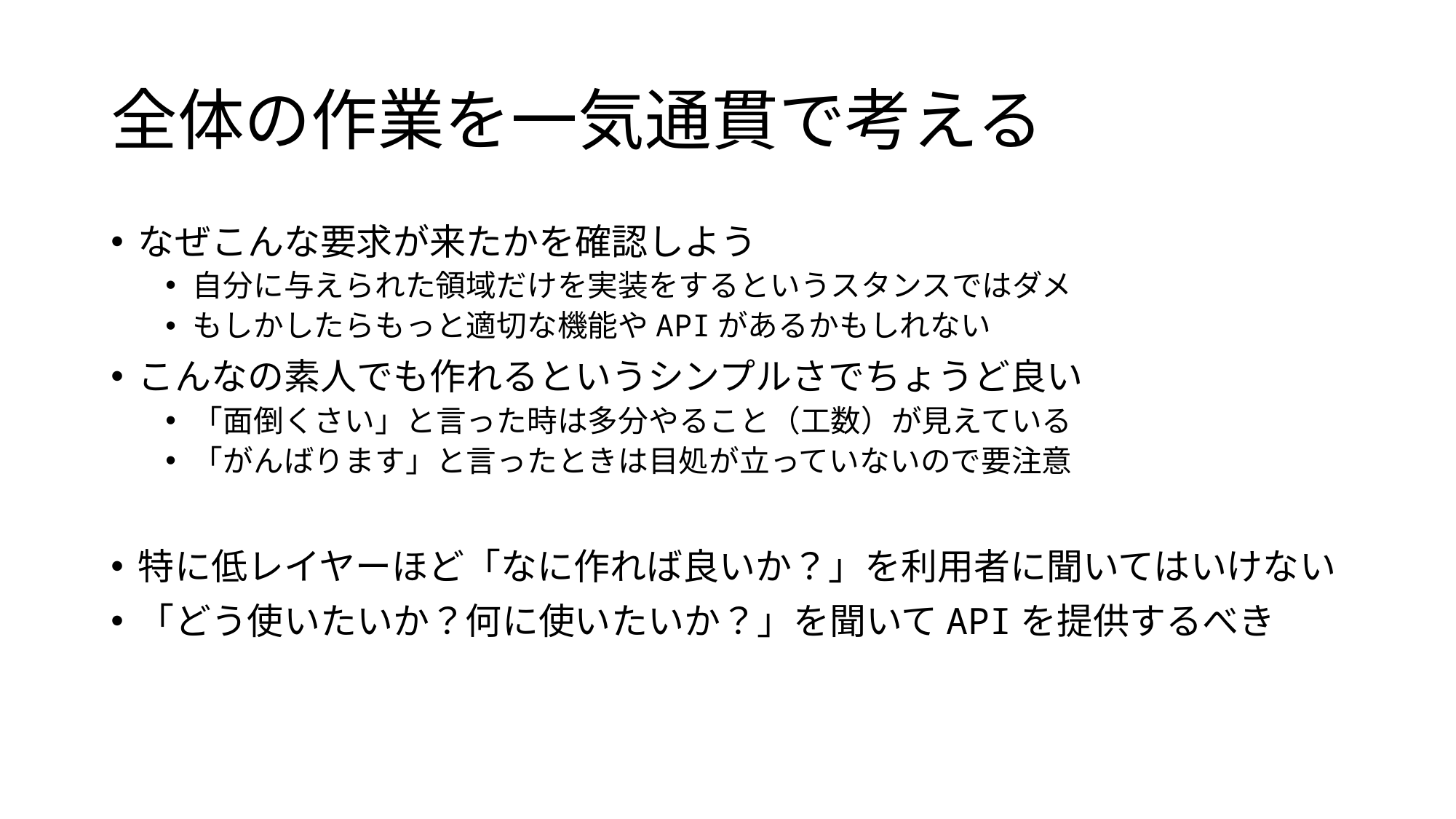

# 全体の作業を一気通貫で考える
なぜこんな要求が来たかを確認しよう
自分に与えられた領域だけを実装をするというスタンスではダメ
もしかしたらもっと適切な機能やAPIがあるかもしれない
こんなの素人でも作れるというシンプルさでちょうど良い
「面倒くさい」と言った時は多分やること（工数）が見えている
「がんばります」と言ったときは目処が立っていないので要注意

特に低レイヤーほど「なに作れば良いか？」を利用者に聞いてはいけない
「どう使いたいか？何に使いたいか？」を聞いてAPIを提供するべき